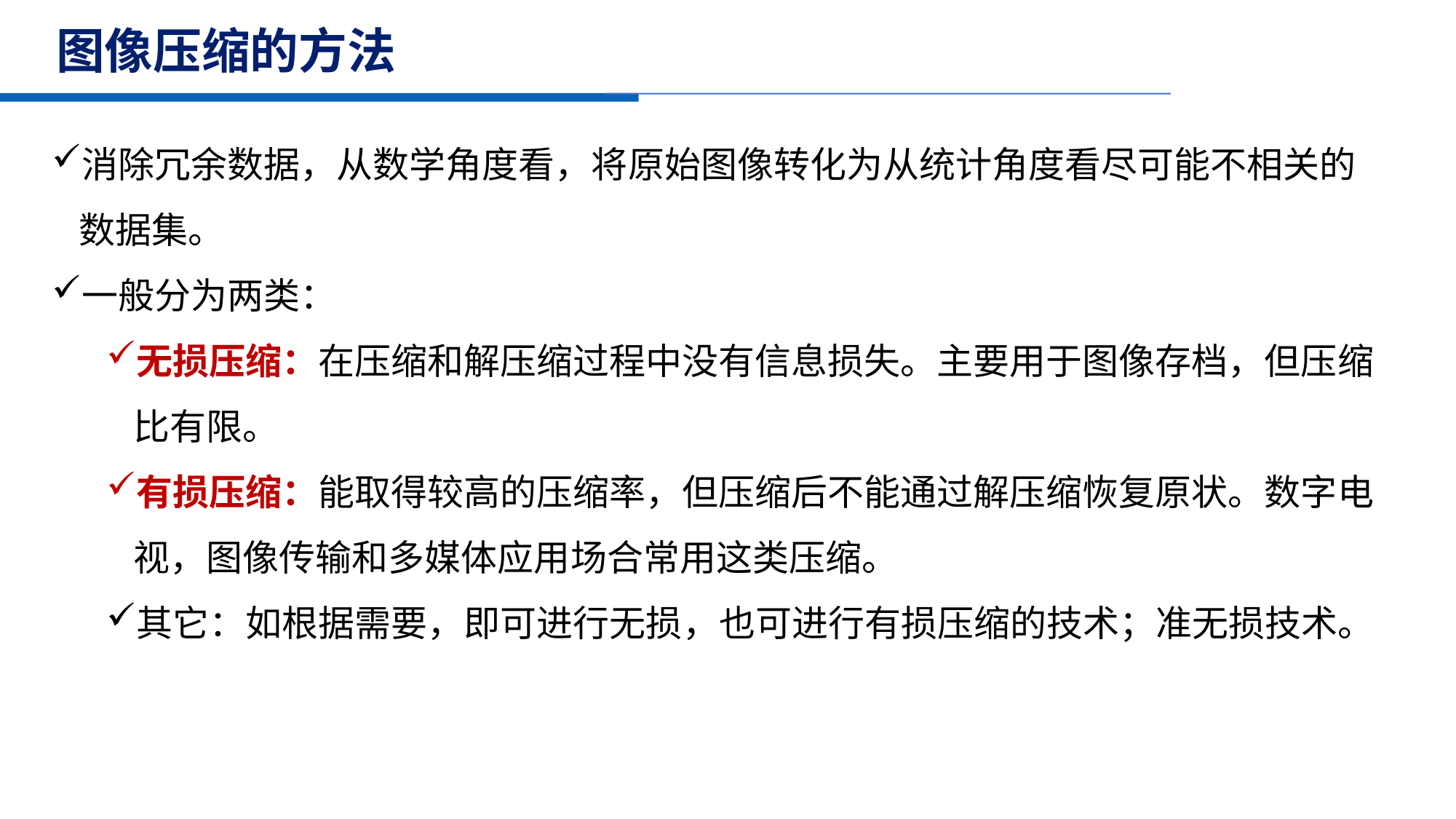

# 图像压缩的方法
消除冗余数据，从数学角度看，将原始图像转化为从统计角度看尽可能不相关的数据集。
一般分为两类：
无损压缩：在压缩和解压缩过程中没有信息损失。主要用于图像存档，但压缩比有限。
有损压缩：能取得较高的压缩率，但压缩后不能通过解压缩恢复原状。数字电视，图像传输和多媒体应用场合常用这类压缩。
其它：如根据需要，即可进行无损，也可进行有损压缩的技术；准无损技术。